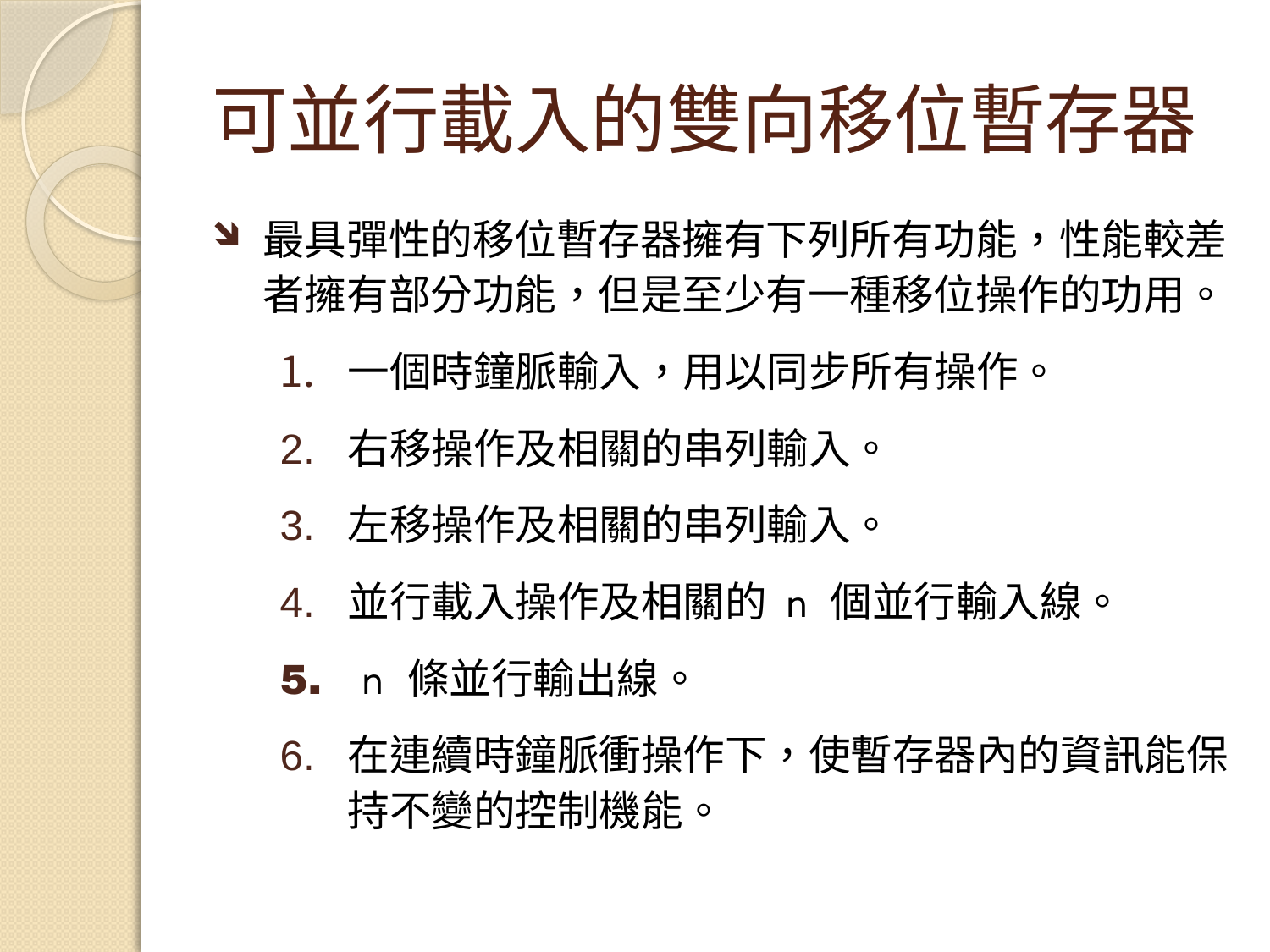

# 可並行載入的雙向移位暫存器
最具彈性的移位暫存器擁有下列所有功能，性能較差者擁有部分功能，但是至少有一種移位操作的功用。
一個時鐘脈輸入，用以同步所有操作。
右移操作及相關的串列輸入。
左移操作及相關的串列輸入。
並行載入操作及相關的 n 個並行輸入線。
 n 條並行輸出線。
在連續時鐘脈衝操作下，使暫存器內的資訊能保持不變的控制機能。